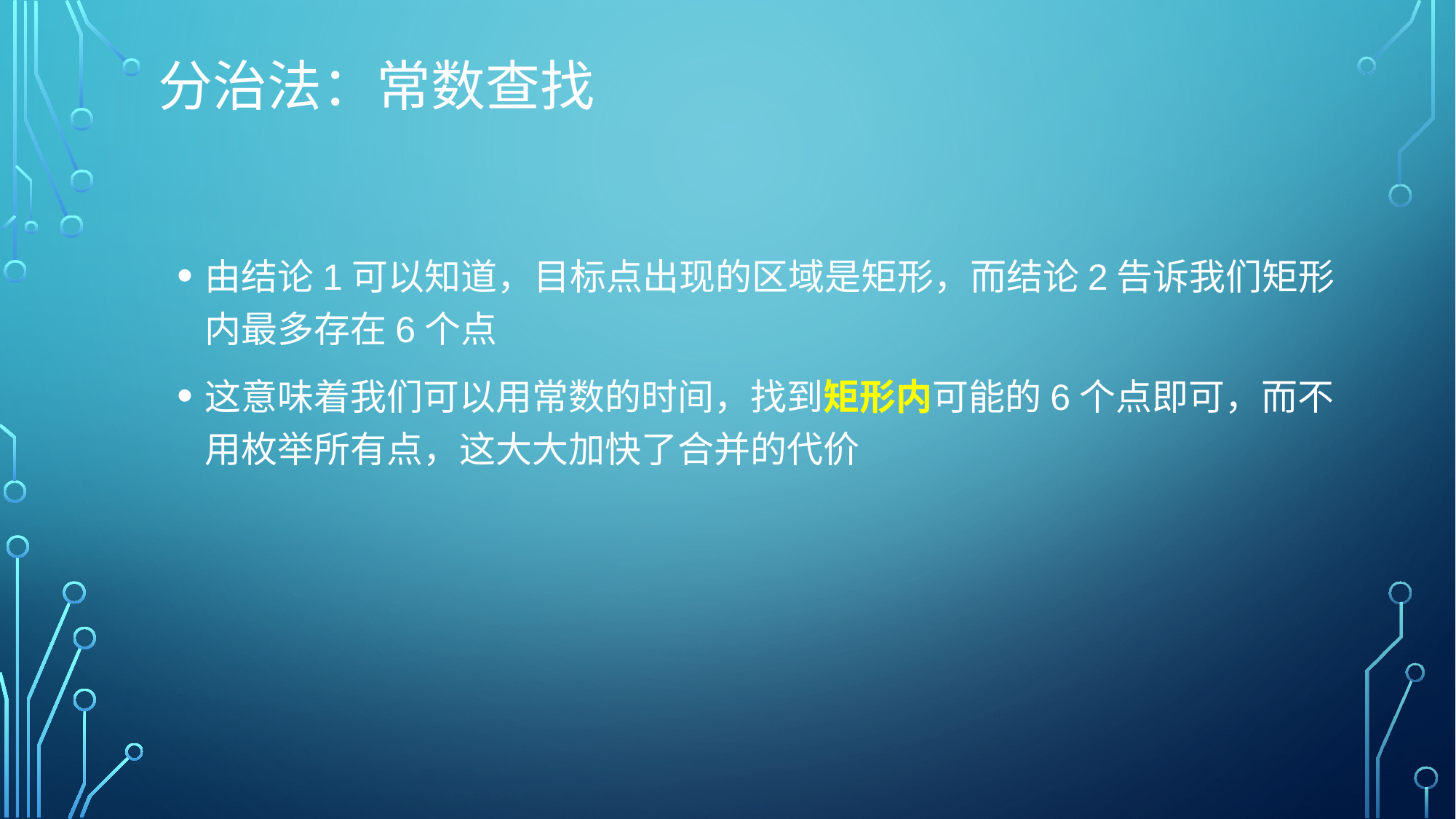

# 分治法：常数查找
由结论1可以知道，目标点出现的区域是矩形，而结论2告诉我们矩形内最多存在6个点
这意味着我们可以用常数的时间，找到矩形内可能的6个点即可，而不用枚举所有点，这大大加快了合并的代价